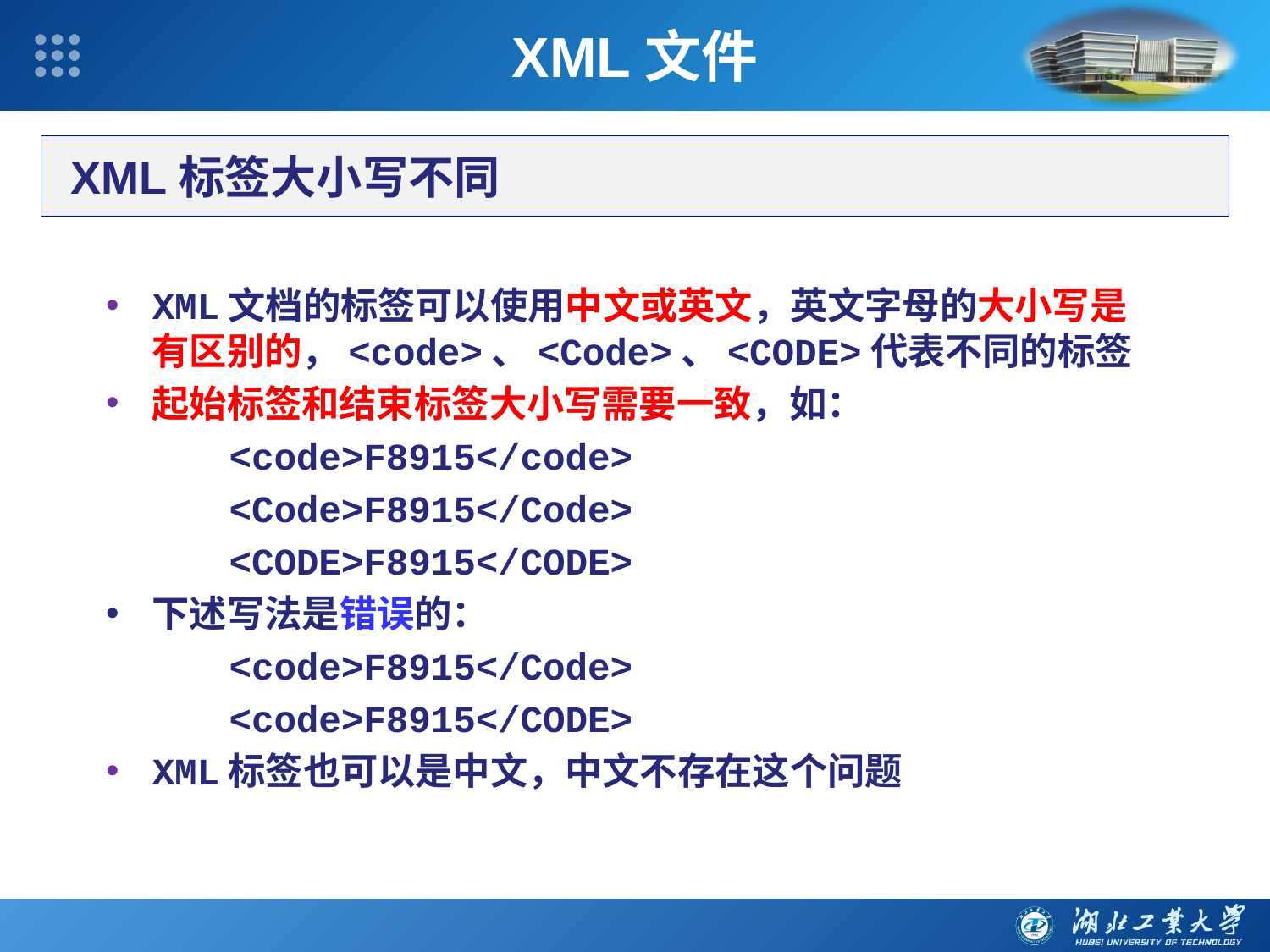

XML文件
XML标签大小写不同
XML文档的标签可以使用中文或英文，英文字母的大小写是有区别的，<code>、<Code>、<CODE>代表不同的标签
起始标签和结束标签大小写需要一致，如：
	<code>F8915</code>
	<Code>F8915</Code>
	<CODE>F8915</CODE>
下述写法是错误的：
	<code>F8915</Code>
	<code>F8915</CODE>
XML标签也可以是中文，中文不存在这个问题